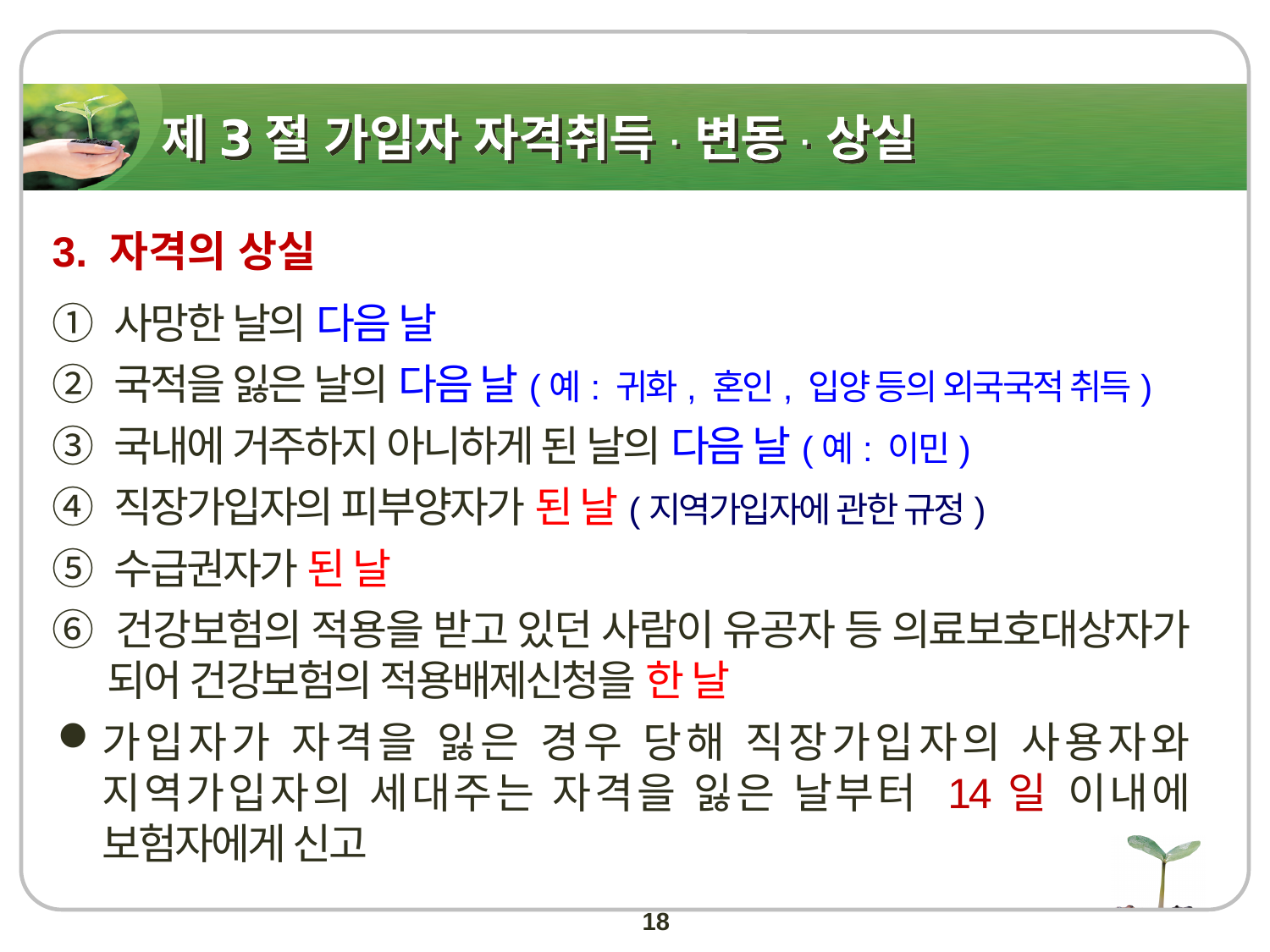

# 제3절 가입자 자격취득·변동·상실
3. 자격의 상실
① 사망한 날의 다음 날
② 국적을 잃은 날의 다음 날(예: 귀화, 혼인, 입양 등의 외국국적 취득)
③ 국내에 거주하지 아니하게 된 날의 다음 날(예: 이민)
④ 직장가입자의 피부양자가 된 날(지역가입자에 관한 규정)
⑤ 수급권자가 된 날
⑥ 건강보험의 적용을 받고 있던 사람이 유공자 등 의료보호대상자가 되어 건강보험의 적용배제신청을 한 날
가입자가 자격을 잃은 경우 당해 직장가입자의 사용자와 지역가입자의 세대주는 자격을 잃은 날부터 14일 이내에 보험자에게 신고
18